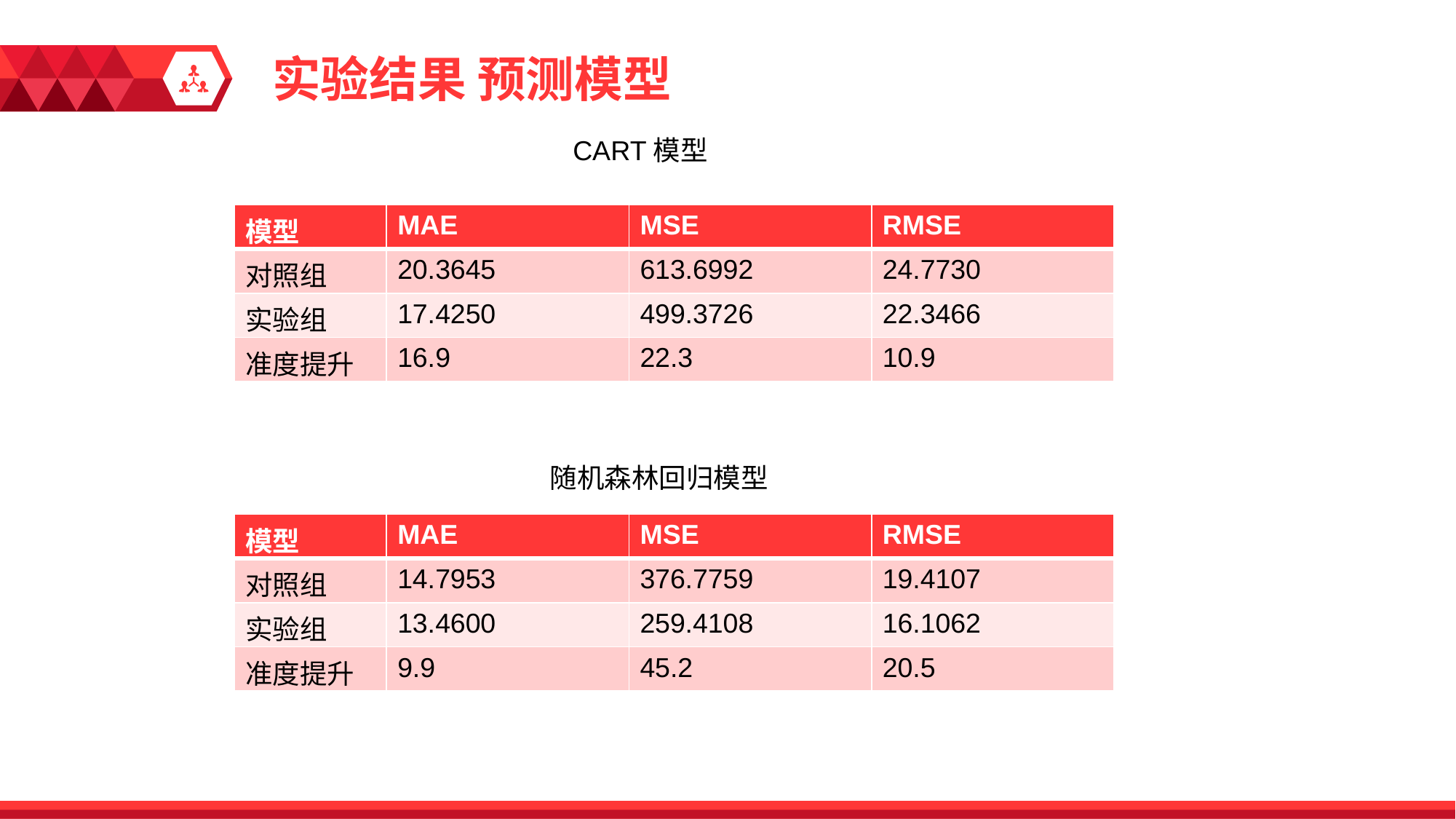

实验结果 预测模型
CART模型
| 模型 | MAE | MSE | RMSE |
| --- | --- | --- | --- |
| 对照组 | 20.3645 | 613.6992 | 24.7730 |
| 实验组 | 17.4250 | 499.3726 | 22.3466 |
| 准度提升 | 16.9 | 22.3 | 10.9 |
随机森林回归模型
| 模型 | MAE | MSE | RMSE |
| --- | --- | --- | --- |
| 对照组 | 14.7953 | 376.7759 | 19.4107 |
| 实验组 | 13.4600 | 259.4108 | 16.1062 |
| 准度提升 | 9.9 | 45.2 | 20.5 |